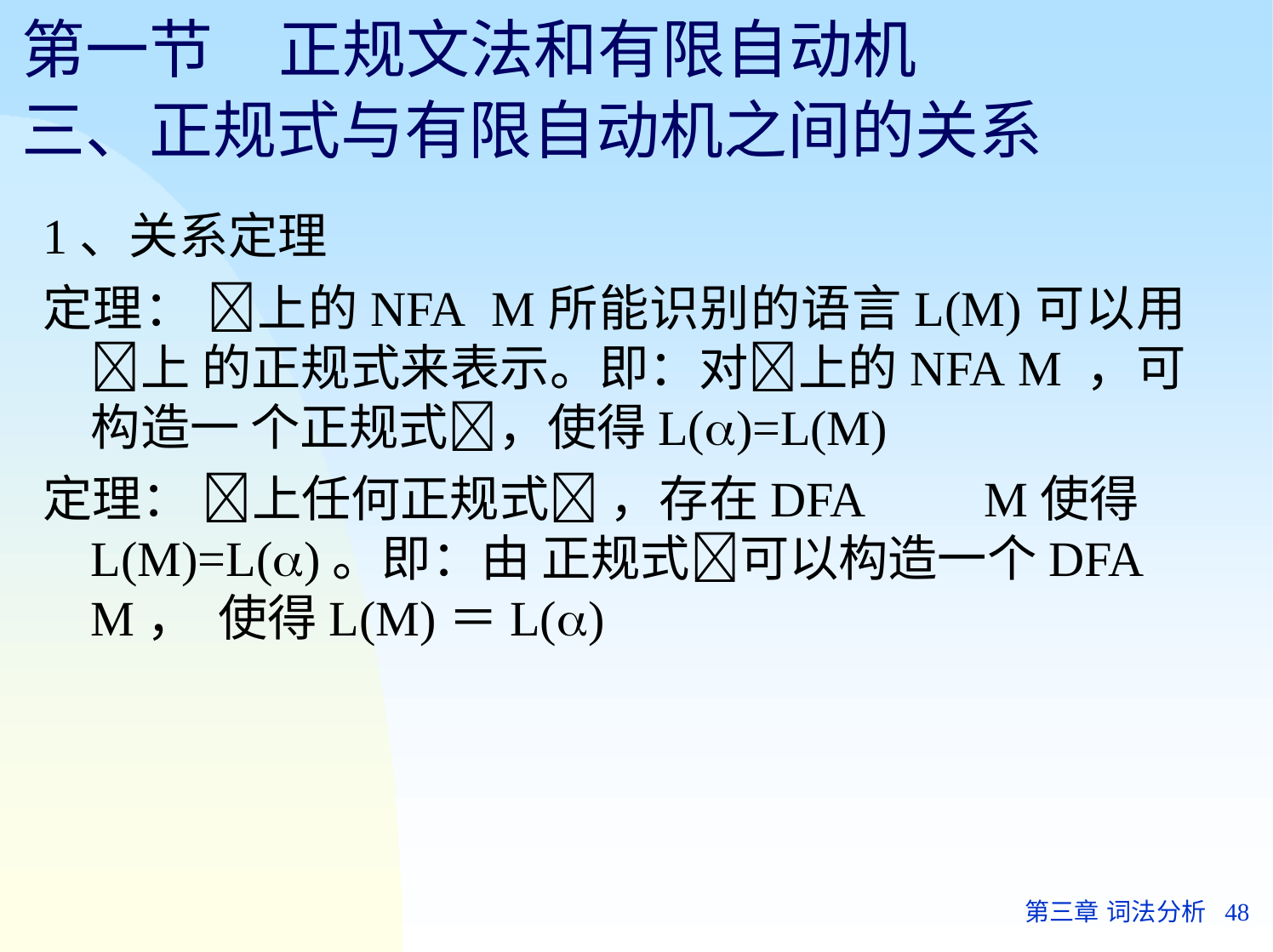

# 第一节	正规文法和有限自动机
三、正规式与有限自动机之间的关系
1、关系定理
定理： Σ上的NFA M所能识别的语言L(M)可以用Σ上 的正规式来表示。即：对Σ上的NFA M ，可构造一 个正规式α，使得L(α)=L(M)
定理： Σ上任何正规式α ，存在DFA	M使得 L(M)=L(α)。即：由 正规式α可以构造一个DFA M，  使得L(M)＝L(α)
第三章 词法分析	48